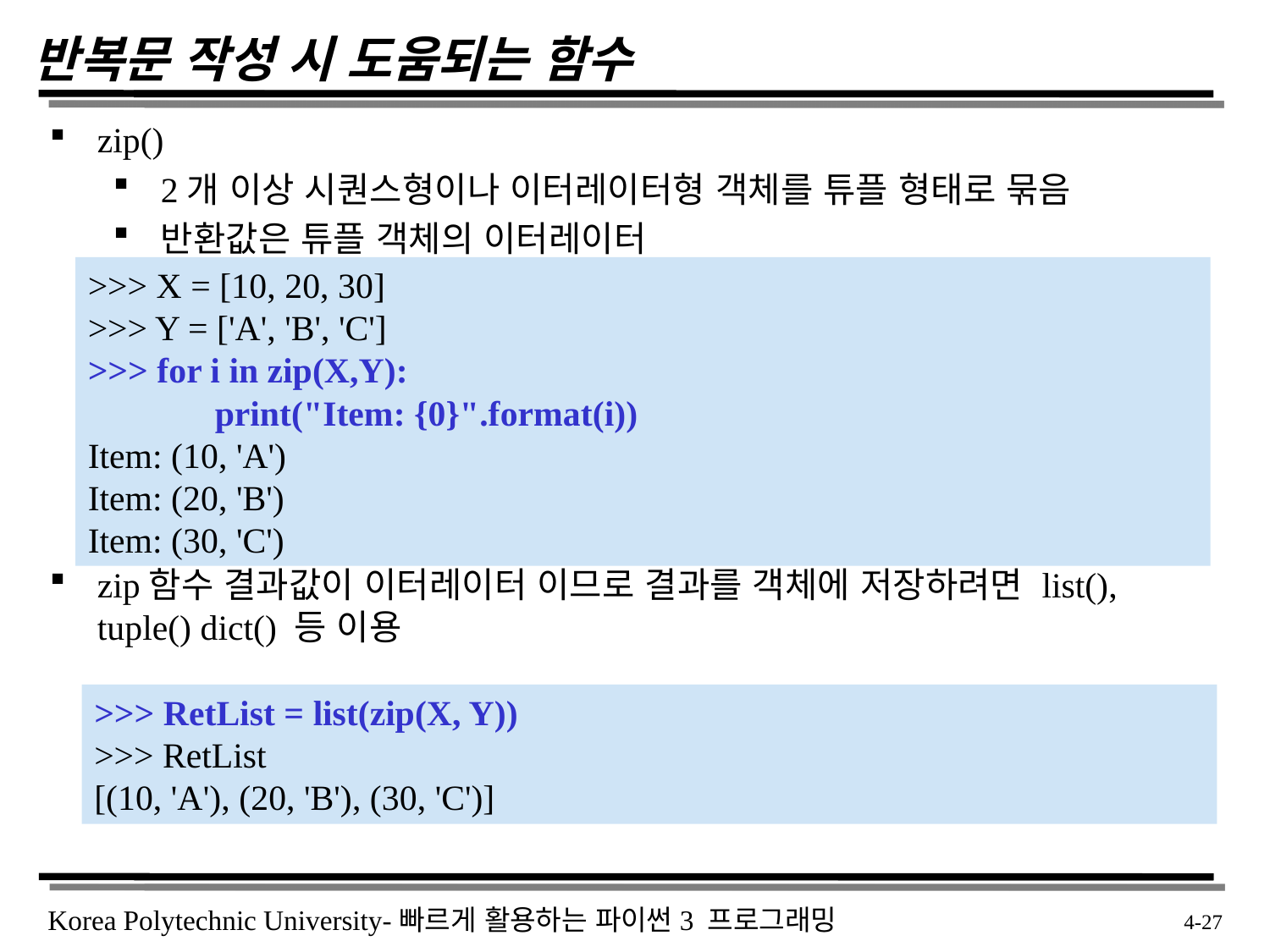

# 반복문 작성 시 도움되는 함수
zip()
2개 이상 시퀀스형이나 이터레이터형 객체를 튜플 형태로 묶음
반환값은 튜플 객체의 이터레이터

zip함수 결과값이 이터레이터 이므로 결과를 객체에 저장하려면 list(), tuple() dict() 등 이용

>>> X = [10, 20, 30]
>>> Y = ['A', 'B', 'C']
>>> for i in zip(X,Y):
	print("Item: {0}".format(i))
Item: (10, 'A')
Item: (20, 'B')
Item: (30, 'C')
>>> RetList = list(zip(X, Y))
>>> RetList
[(10, 'A'), (20, 'B'), (30, 'C')]
 4-27